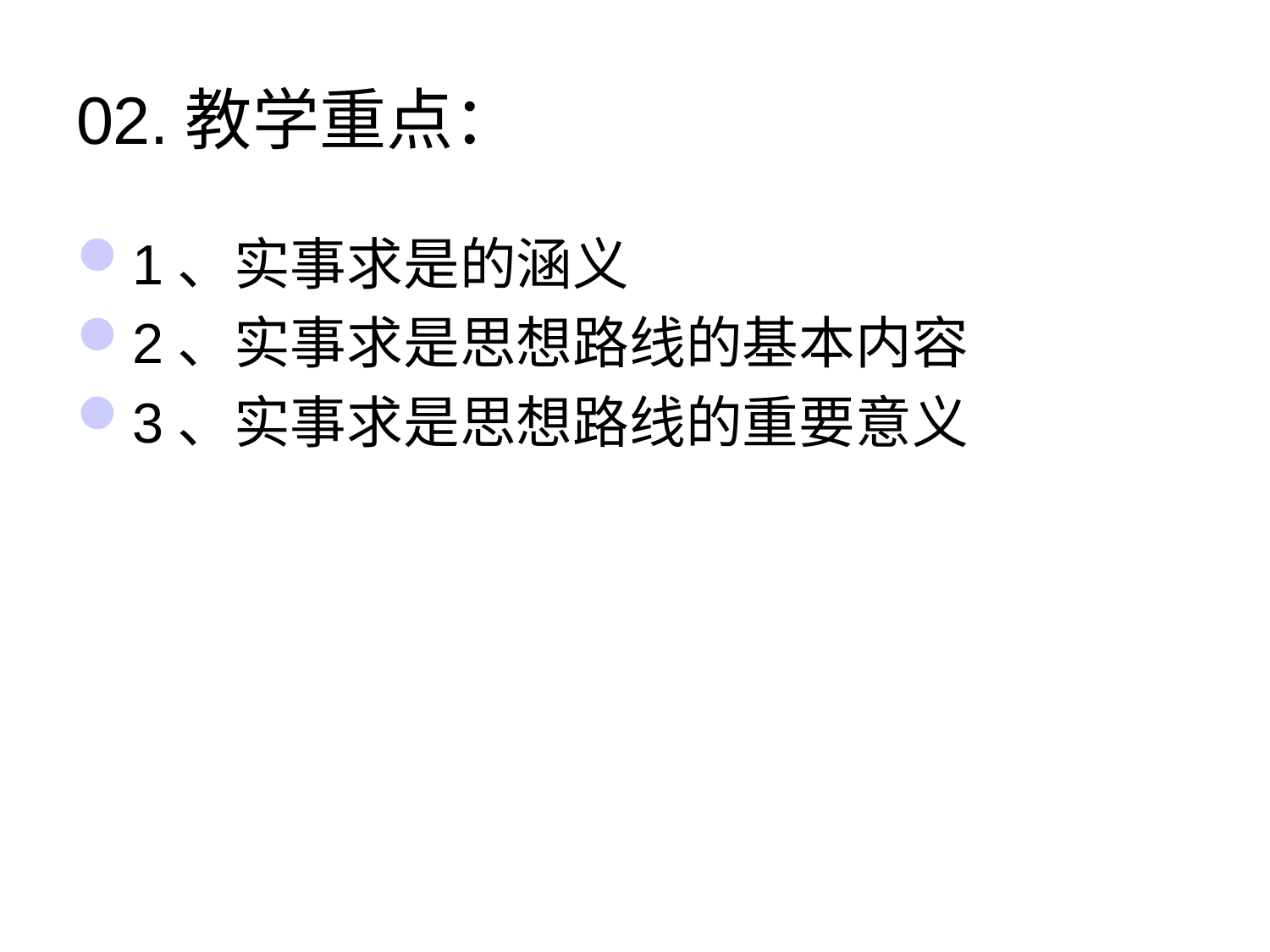

# 02.教学重点：
1、实事求是的涵义
2、实事求是思想路线的基本内容
3、实事求是思想路线的重要意义